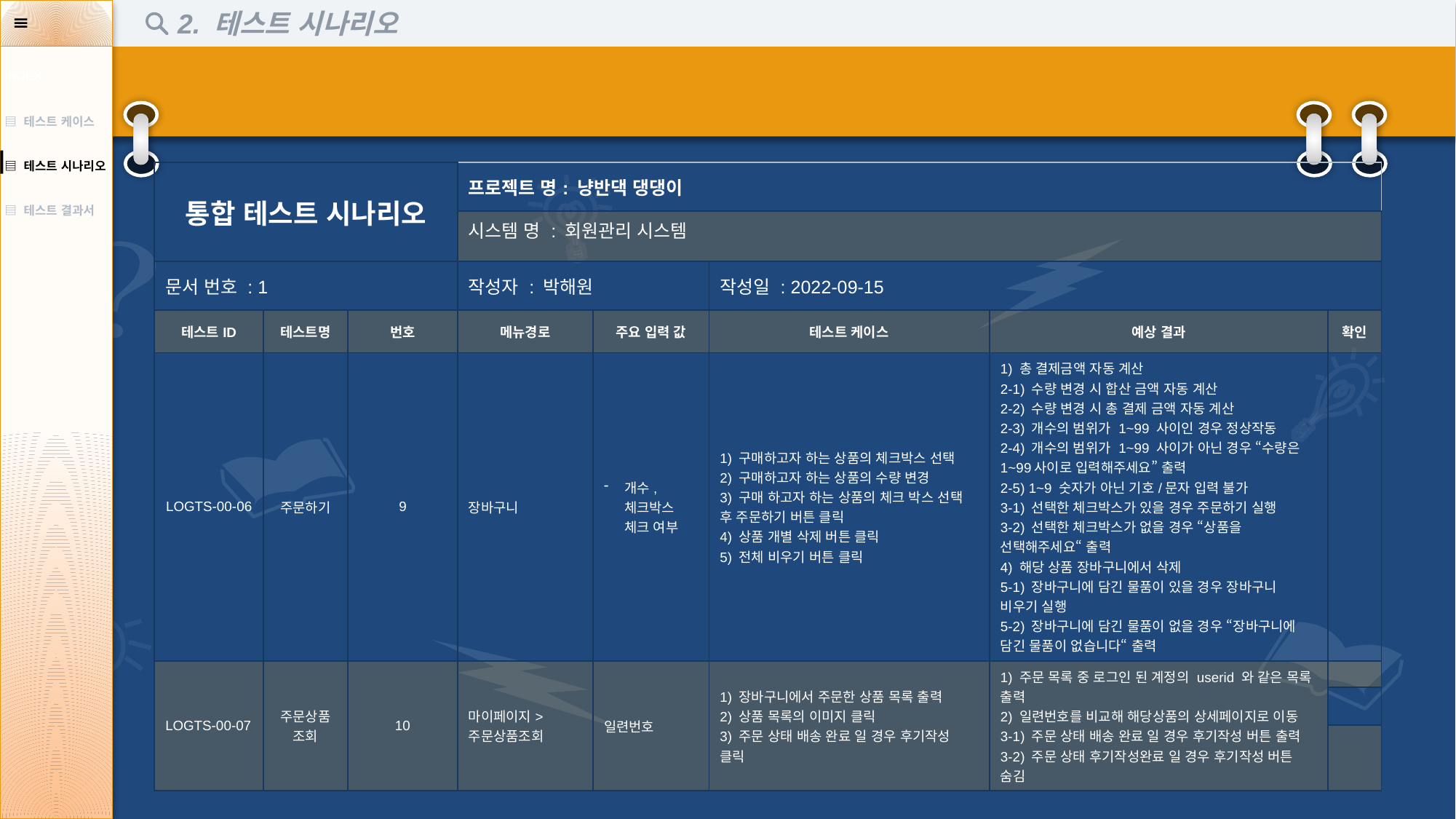

2. 테스트 시나리오

| INDEX |
| --- |
| ▤ 테스트 케이스 |
| ▤ 테스트 시나리오 |
| ▤ 테스트 결과서 |

| 통합 테스트 시나리오 |  |  | 프로젝트 명: 냥반댁 댕댕이 |  |  |  |  |
| --- | --- | --- | --- | --- | --- | --- | --- |
|  |  |  | 시스템 명 : 회원관리 시스템 |  |  |  |  |
| 문서 번호 : 1 |  |  | 작성자 : 박해원 |  | 작성일 : 2022-09-15 |  |  |
| 테스트ID | 테스트명 | 번호 | 메뉴경로 | 주요 입력 값 | 테스트 케이스 | 예상 결과 | 확인 |
| LOGTS-00-06 | 주문하기 | 9 | 장바구니 | 개수,체크박스 체크 여부 | 1) 구매하고자 하는 상품의 체크박스 선택 2) 구매하고자 하는 상품의 수량 변경 3) 구매 하고자 하는 상품의 체크 박스 선택 후 주문하기 버튼 클릭 4) 상품 개별 삭제 버튼 클릭 5) 전체 비우기 버튼 클릭 | 1) 총 결제금액 자동 계산 2-1) 수량 변경 시 합산 금액 자동 계산 2-2) 수량 변경 시 총 결제 금액 자동 계산 2-3) 개수의 범위가 1~99 사이인 경우 정상작동 2-4) 개수의 범위가 1~99 사이가 아닌 경우 “수량은 1~99사이로 입력해주세요” 출력 2-5) 1~9 숫자가 아닌 기호/문자 입력 불가 3-1) 선택한 체크박스가 있을 경우 주문하기 실행 3-2) 선택한 체크박스가 없을 경우 “상품을 선택해주세요“ 출력 4) 해당 상품 장바구니에서 삭제 5-1) 장바구니에 담긴 물품이 있을 경우 장바구니 비우기 실행 5-2) 장바구니에 담긴 물품이 없을 경우 “장바구니에 담긴 물품이 없습니다“ 출력 |  |
| LOGTS-00-07 | 주문상품조회 | 10 | 마이페이지> 주문상품조회 | 일련번호 | 1) 장바구니에서 주문한 상품 목록 출력 2) 상품 목록의 이미지 클릭 3) 주문 상태 배송 완료 일 경우 후기작성 클릭 | 1) 주문 목록 중 로그인 된 계정의 userid 와 같은 목록 출력 2) 일련번호를 비교해 해당상품의 상세페이지로 이동 3-1) 주문 상태 배송 완료 일 경우 후기작성 버튼 출력 3-2) 주문 상태 후기작성완료 일 경우 후기작성 버튼 숨김 |  |
|  |  |  |  |  |  |  |  |
|  |  |  |  |  |  |  |  |